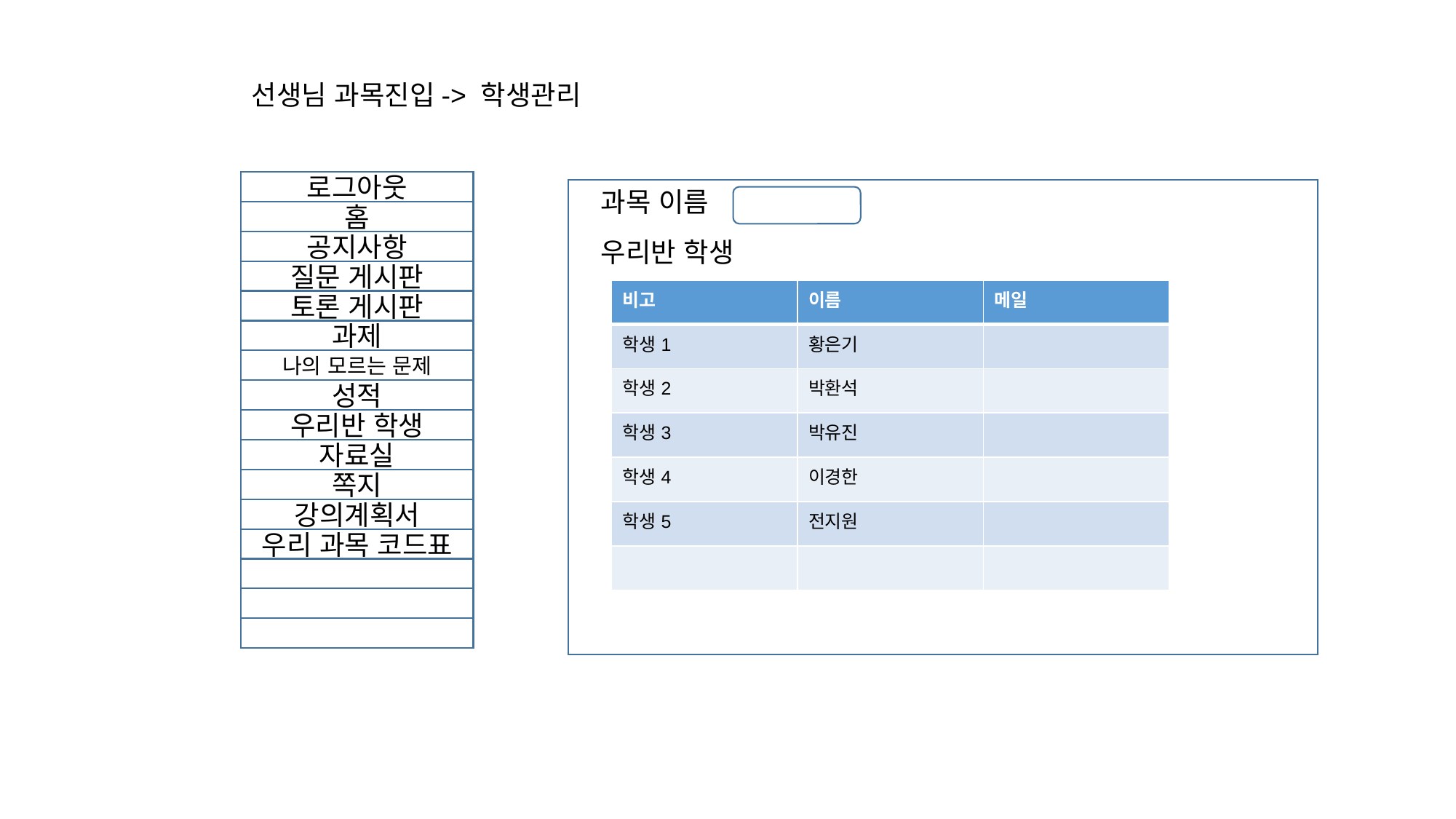

선생님 과목진입-> 학생관리
로그아웃
홈
공지사항
질문 게시판
토론 게시판
과제
나의 모르는 문제
성적
우리반 학생
자료실
쪽지
강의계획서
우리 과목 코드표

과목 이름

우리반 학생
| 비고 | 이름 | 메일 |
| --- | --- | --- |
| 학생1 | 황은기 |  |
| 학생2 | 박환석 |  |
| 학생3 | 박유진 |  |
| 학생4 | 이경한 |  |
| 학생5 | 전지원 |  |
|  |  |  |